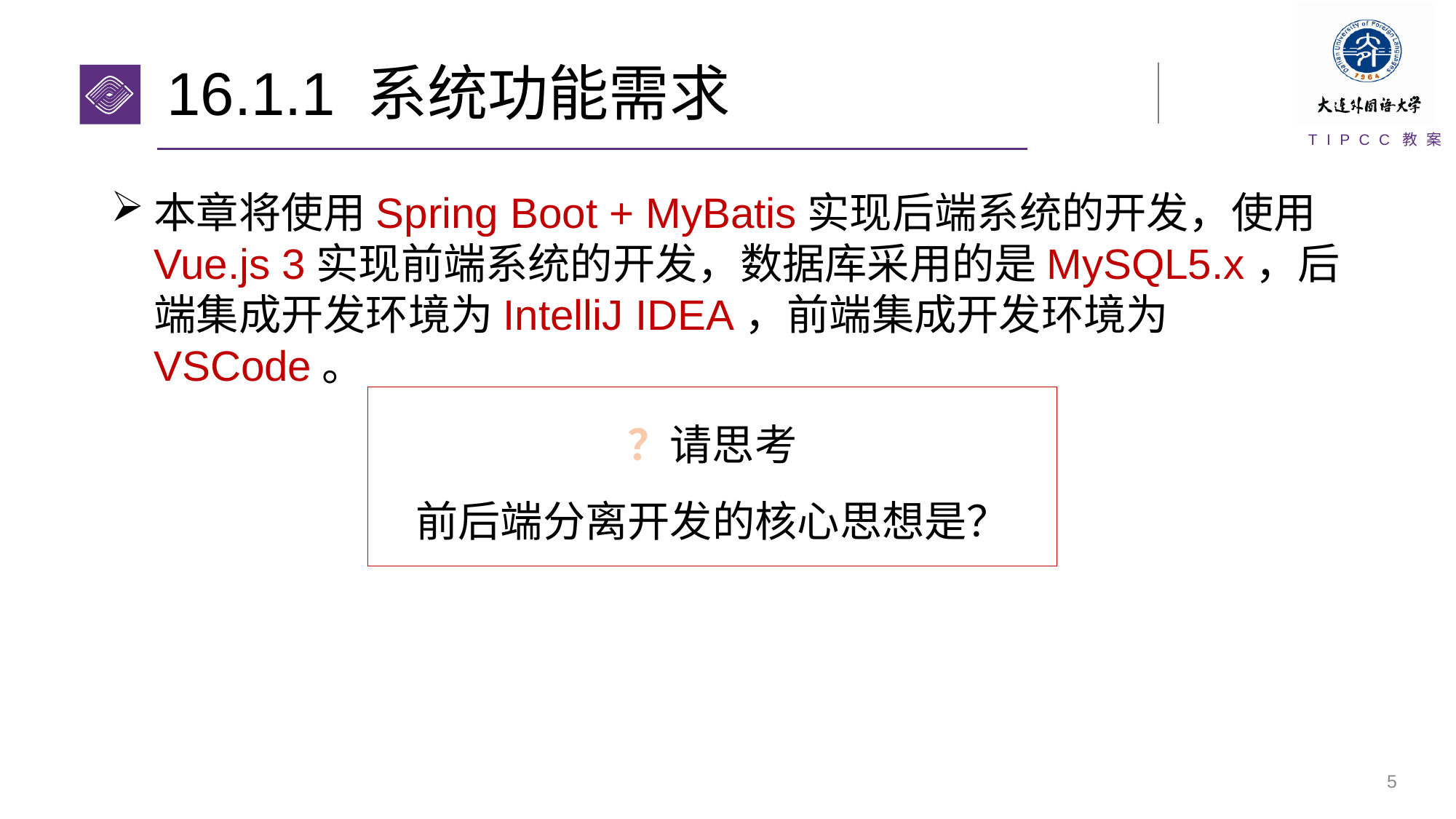

# 16.1.1 系统功能需求
本章将使用Spring Boot + MyBatis实现后端系统的开发，使用Vue.js 3实现前端系统的开发，数据库采用的是MySQL5.x，后端集成开发环境为IntelliJ IDEA，前端集成开发环境为VSCode。
？请思考
前后端分离开发的核心思想是？
5